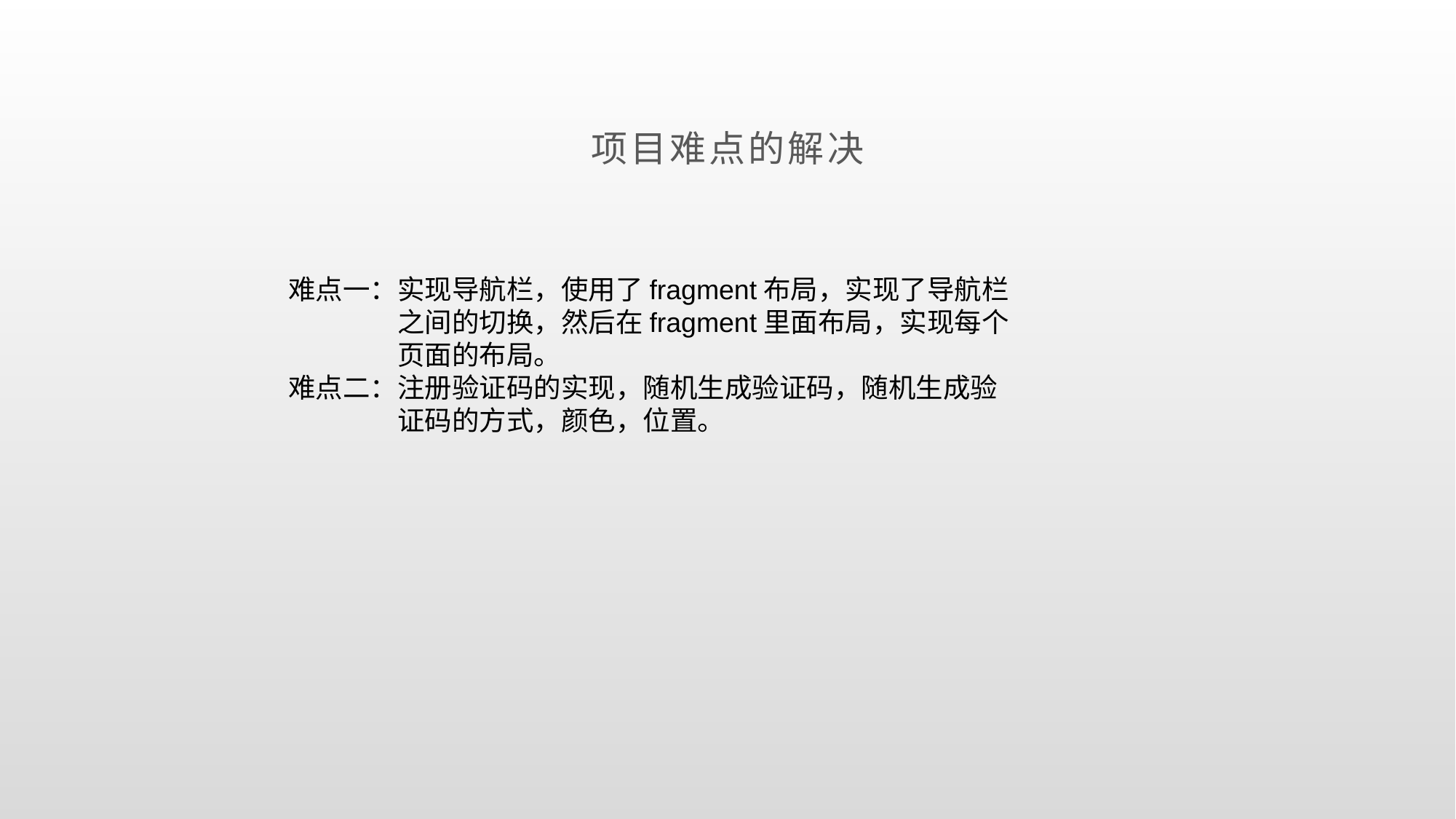

项目难点的解决
难点一：实现导航栏，使用了fragment布局，实现了导航栏	之间的切换，然后在fragment里面布局，实现每个	页面的布局。
难点二：注册验证码的实现，随机生成验证码，随机生成验	证码的方式，颜色，位置。